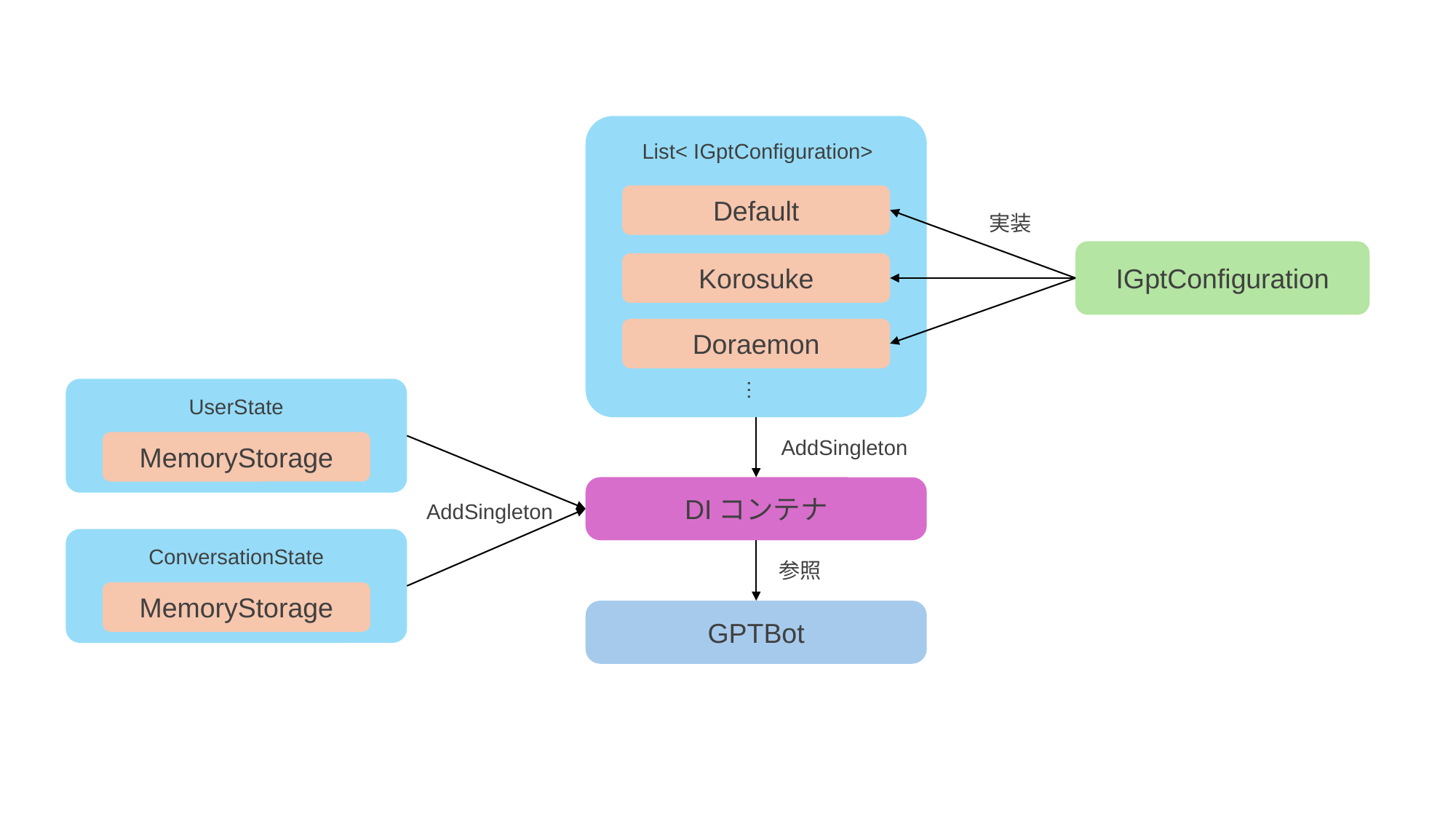

List< IGptConfiguration>
Default
実装
IGptConfiguration
Korosuke
Doraemon
…

UserState
AddSingleton
MemoryStorage
DIコンテナ
AddSingleton

ConversationState
参照
MemoryStorage
GPTBot